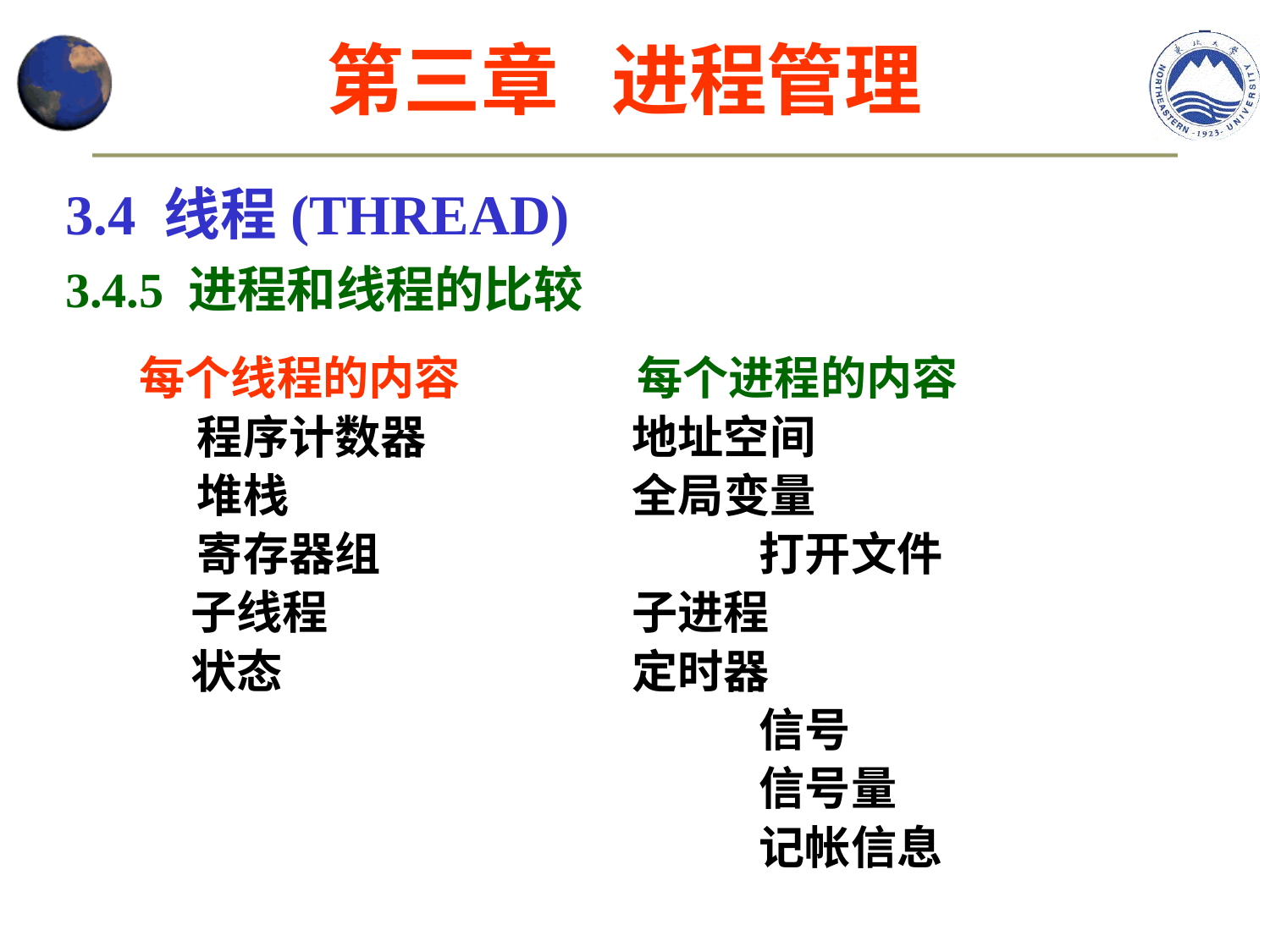

第三章   进程管理
3.4 线程(THREAD)
3.4.5 进程和线程的比较
     每个线程的内容                 每个进程的内容
	      程序计数器               	地址空间
	      堆栈                  		全局变量
	      寄存器组              		打开文件
          子线程                		子进程
          状态                  		定时器
						信号
						信号量
						记帐信息